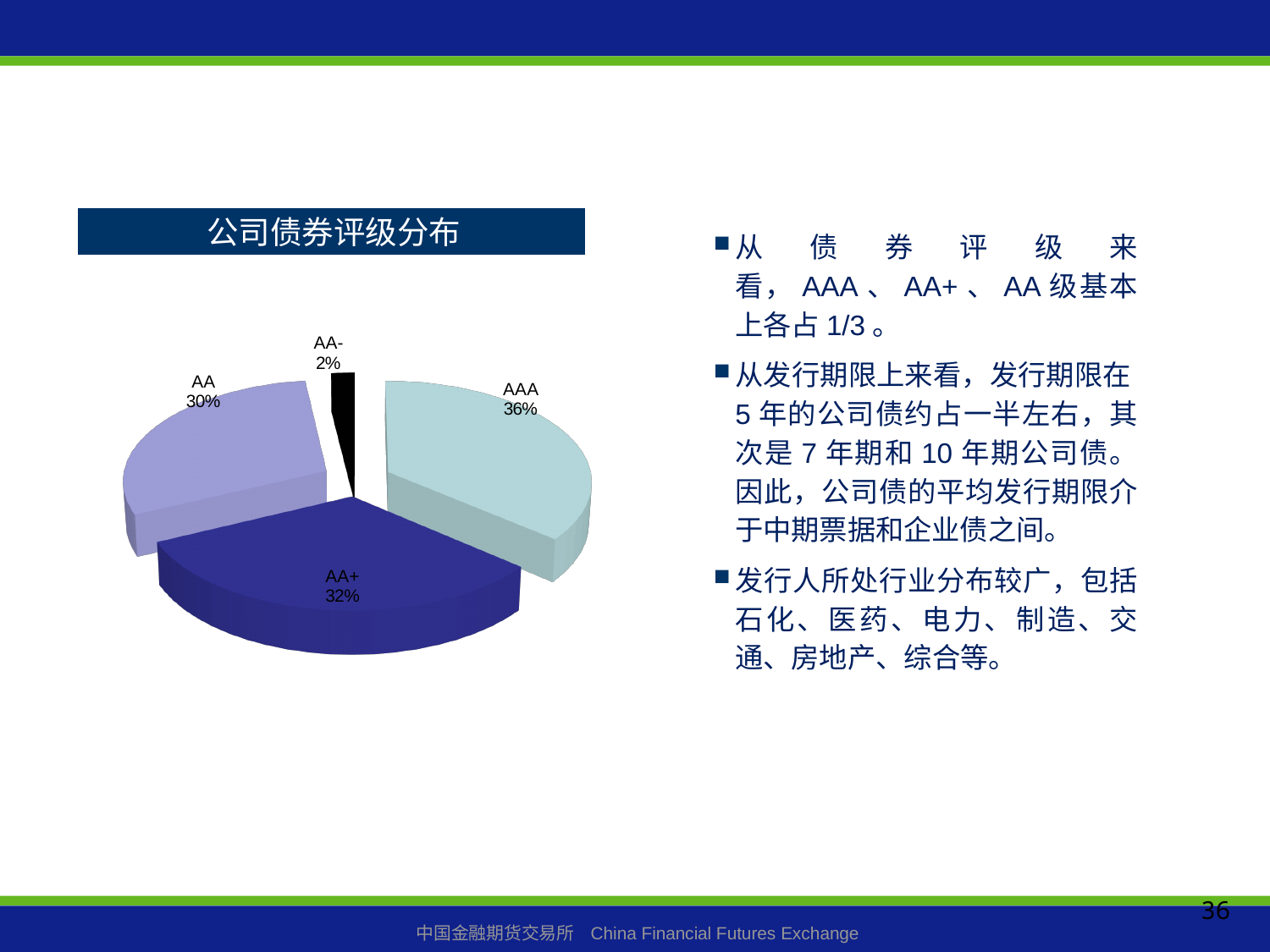

公司债券评级分布
从债券评级来看，AAA、AA+、AA级基本上各占1/3。
从发行期限上来看，发行期限在5年的公司债约占一半左右，其次是7年期和10年期公司债。因此，公司债的平均发行期限介于中期票据和企业债之间。
发行人所处行业分布较广，包括石化、医药、电力、制造、交通、房地产、综合等。

[unsupported chart]

36